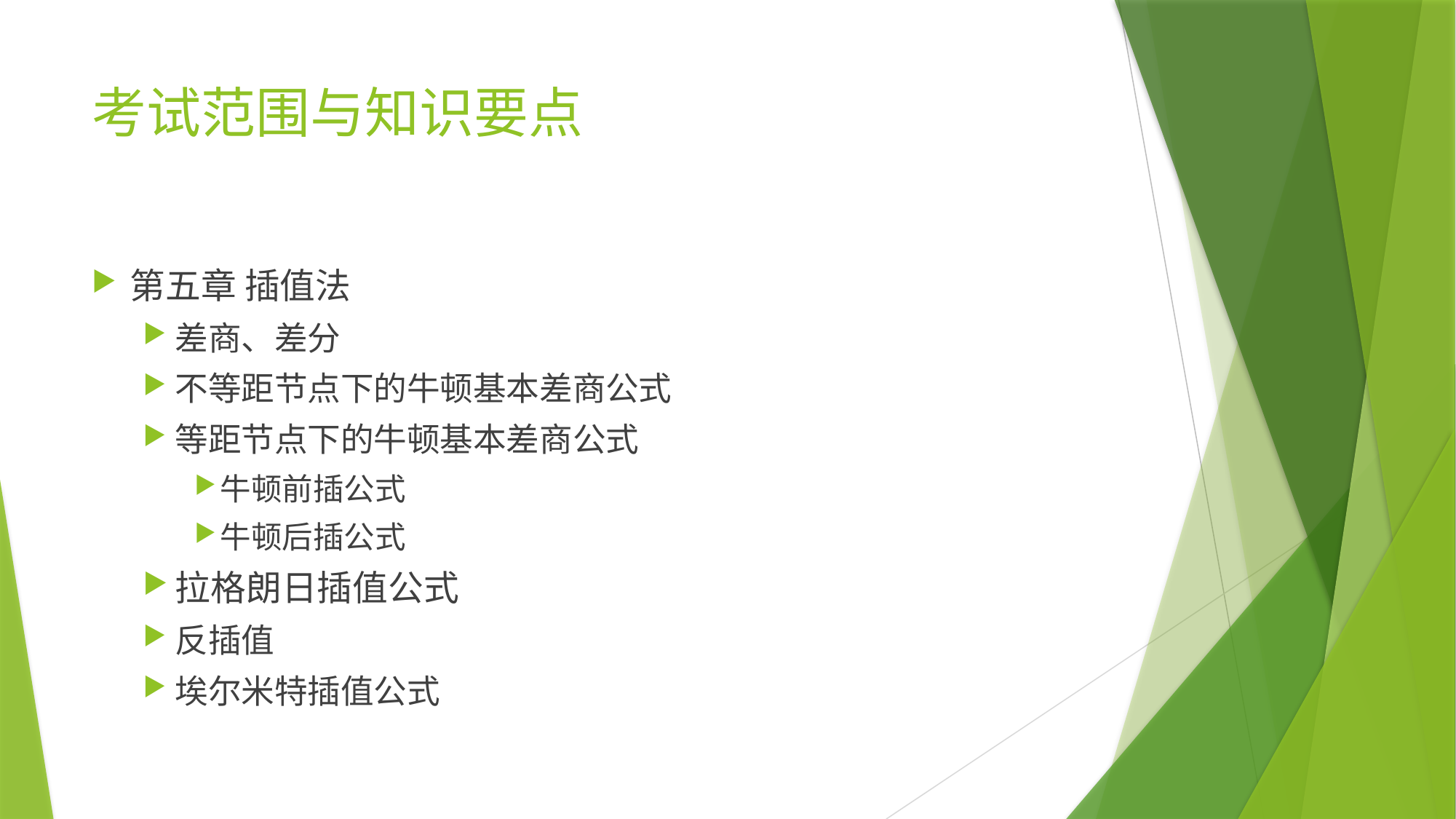

# 考试范围与知识要点
第五章 插值法
差商、差分
不等距节点下的牛顿基本差商公式
等距节点下的牛顿基本差商公式
牛顿前插公式
牛顿后插公式
拉格朗日插值公式
反插值
埃尔米特插值公式